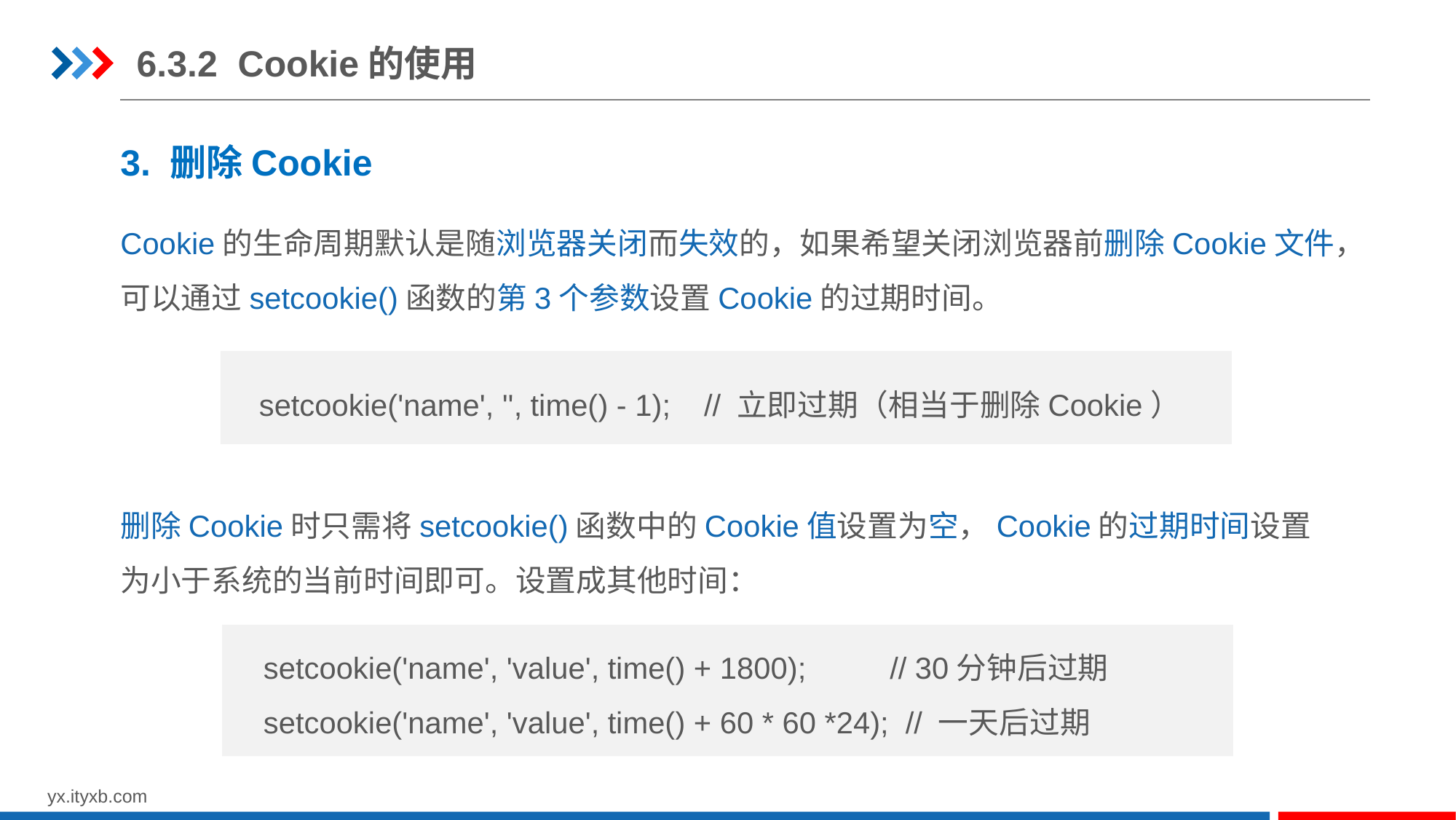

6.3.2  Cookie的使用
3. 删除Cookie
Cookie的生命周期默认是随浏览器关闭而失效的，如果希望关闭浏览器前删除Cookie文件，可以通过setcookie()函数的第3个参数设置Cookie的过期时间。

setcookie('name', '', time() - 1);    // 立即过期（相当于删除Cookie）
删除Cookie时只需将setcookie()函数中的Cookie值设置为空，Cookie的过期时间设置为小于系统的当前时间即可。设置成其他时间：

setcookie('name', 'value', time() + 1800);          // 30分钟后过期
setcookie('name', 'value', time() + 60 * 60 *24);  // 一天后过期